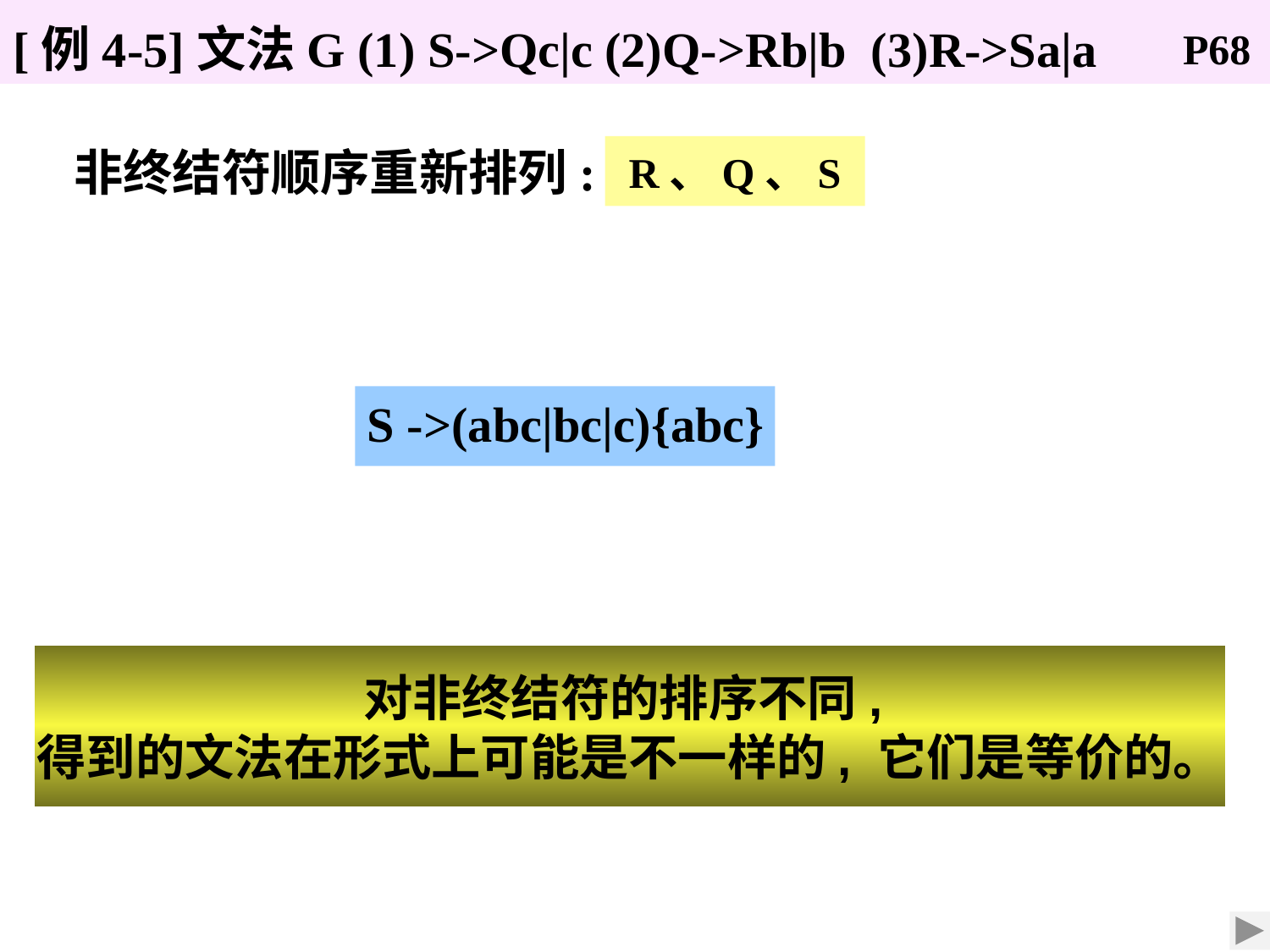

[例4-5]文法G (1) S->Qc|c (2)Q->Rb|b  (3)R->Sa|a
P68
非终结符顺序重新排列:
R、Q、S
S ->(abc|bc|c){abc}
对非终结符的排序不同,
得到的文法在形式上可能是不一样的, 它们是等价的。